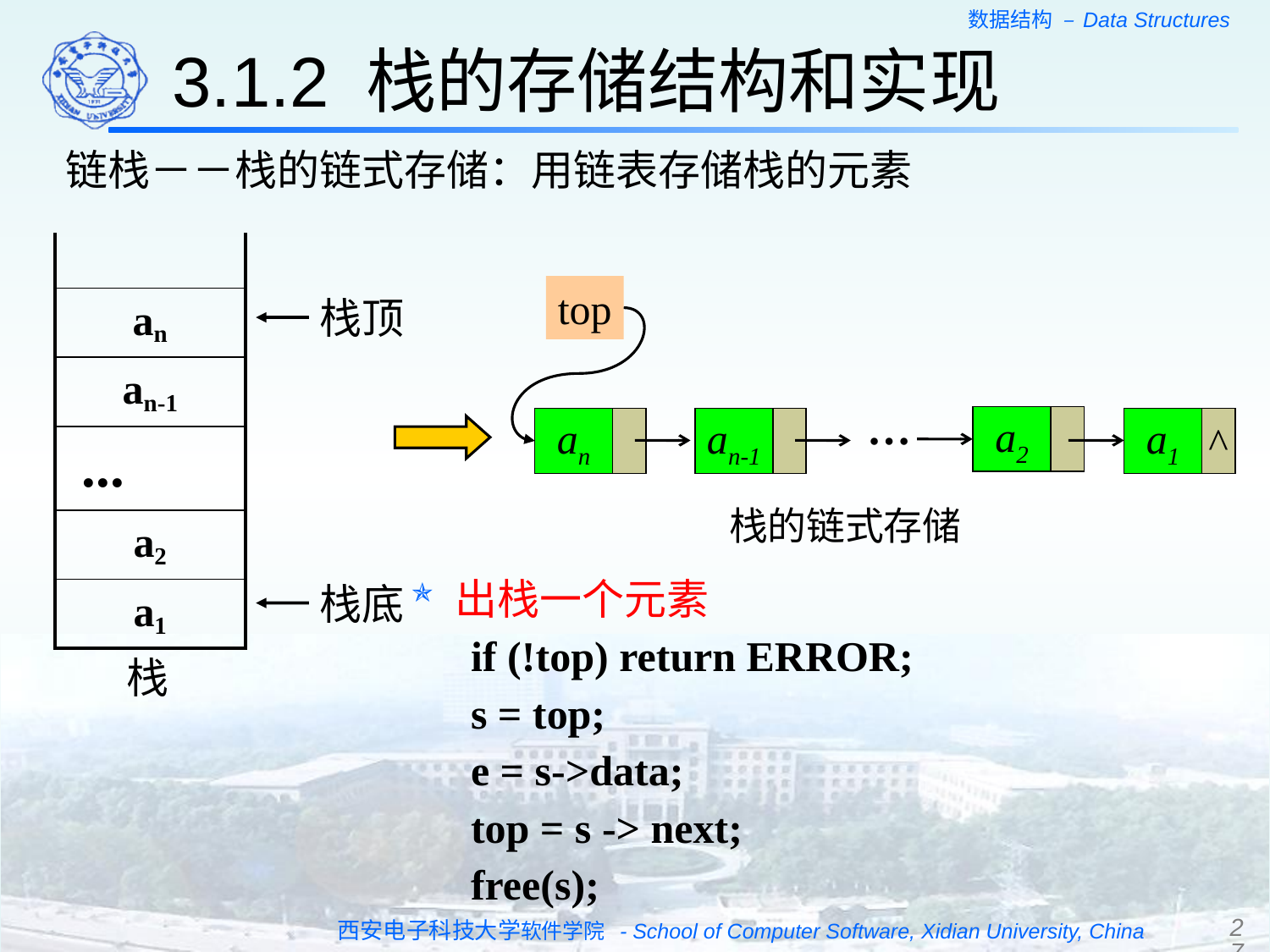

3.1.2 栈的存储结构和实现
链栈－－栈的链式存储：用链表存储栈的元素
|  |
| --- |
| an |
| an-1 |
| ... |
| a2 |
| a1 |
top
…
a2

an

an-1

a1
^

栈的链式存储
栈顶

出栈一个元素
if (!top) return ERROR;
s = top;
e = s->data;
top = s -> next;
free(s);
栈底

栈
27